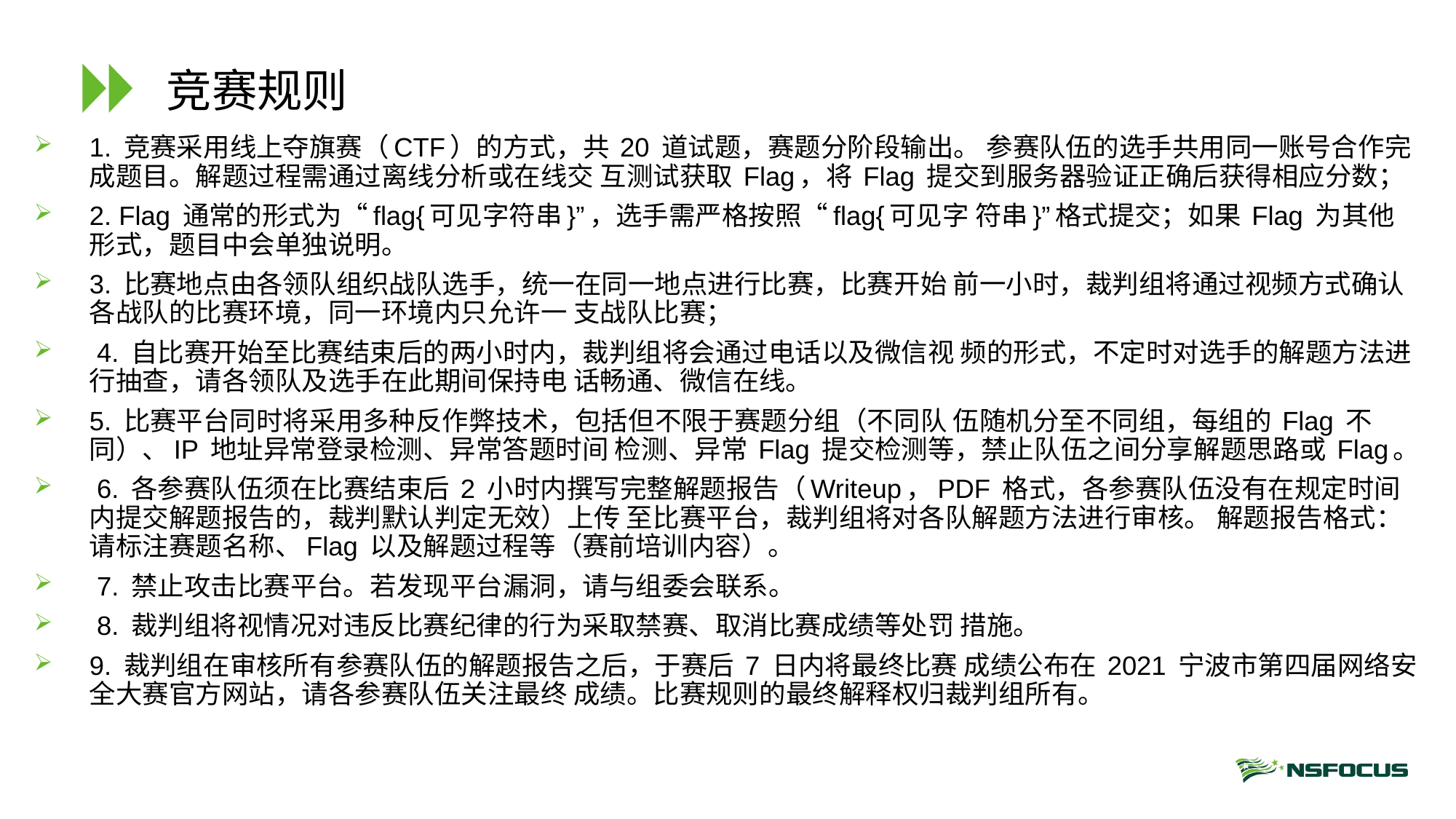

# 竞赛规则
1. 竞赛采用线上夺旗赛（CTF）的方式，共 20 道试题，赛题分阶段输出。 参赛队伍的选手共用同一账号合作完成题目。解题过程需通过离线分析或在线交 互测试获取 Flag，将 Flag 提交到服务器验证正确后获得相应分数；
2. Flag 通常的形式为“flag{可见字符串}”，选手需严格按照“flag{可见字 符串}”格式提交；如果 Flag 为其他形式，题目中会单独说明。
3. 比赛地点由各领队组织战队选手，统一在同一地点进行比赛，比赛开始 前一小时，裁判组将通过视频方式确认各战队的比赛环境，同一环境内只允许一 支战队比赛；
 4. 自比赛开始至比赛结束后的两小时内，裁判组将会通过电话以及微信视 频的形式，不定时对选手的解题方法进行抽查，请各领队及选手在此期间保持电 话畅通、微信在线。
5. 比赛平台同时将采用多种反作弊技术，包括但不限于赛题分组（不同队 伍随机分至不同组，每组的 Flag 不同）、IP 地址异常登录检测、异常答题时间 检测、异常 Flag 提交检测等，禁止队伍之间分享解题思路或 Flag。
 6. 各参赛队伍须在比赛结束后 2 小时内撰写完整解题报告（Writeup，PDF 格式，各参赛队伍没有在规定时间内提交解题报告的，裁判默认判定无效）上传 至比赛平台，裁判组将对各队解题方法进行审核。 解题报告格式：请标注赛题名称、Flag 以及解题过程等（赛前培训内容）。
 7. 禁止攻击比赛平台。若发现平台漏洞，请与组委会联系。
 8. 裁判组将视情况对违反比赛纪律的行为采取禁赛、取消比赛成绩等处罚 措施。
9. 裁判组在审核所有参赛队伍的解题报告之后，于赛后 7 日内将最终比赛 成绩公布在 2021 宁波市第四届网络安全大赛官方网站，请各参赛队伍关注最终 成绩。比赛规则的最终解释权归裁判组所有。